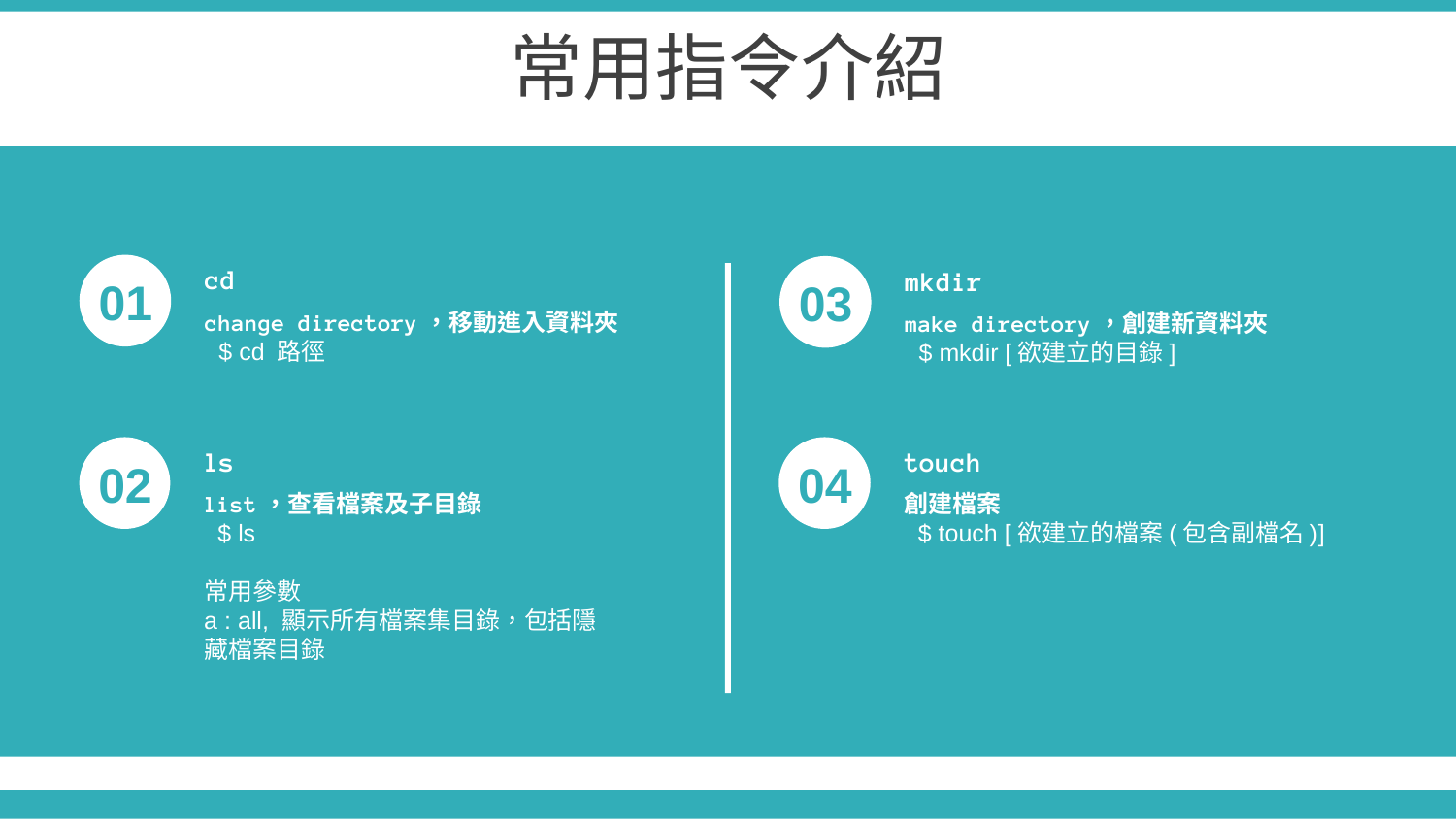

常用指令介紹

cd
change directory，移動進入資料夾
  $ cd 路徑

01
mkdir
make directory，創建新資料夾
  $ mkdir [欲建立的目錄]

03

ls
list，查看檔案及子目錄
  $ ls

常用參數
a : all, 顯示所有檔案集目錄，包括隱藏檔案目錄

02
touch
創建檔案
  $ touch [欲建立的檔案(包含副檔名)]

04